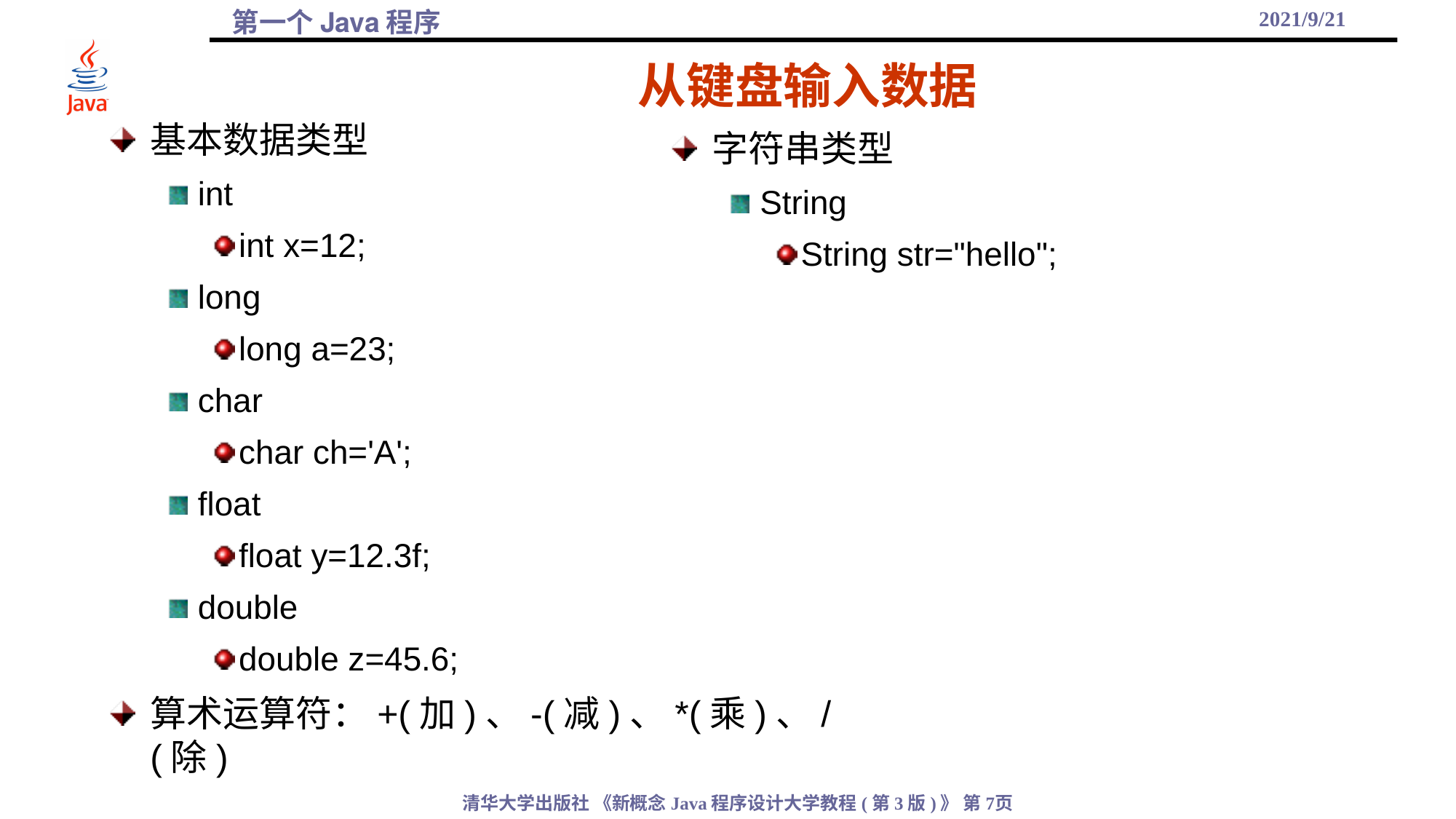

2021/9/21
# 从键盘输入数据
基本数据类型
int
int x=12;
long
long a=23;
char
char ch='A';
float
float y=12.3f;
double
double z=45.6;
算术运算符：+(加)、-(减)、*(乘)、/(除)
字符串类型
String
String str="hello";